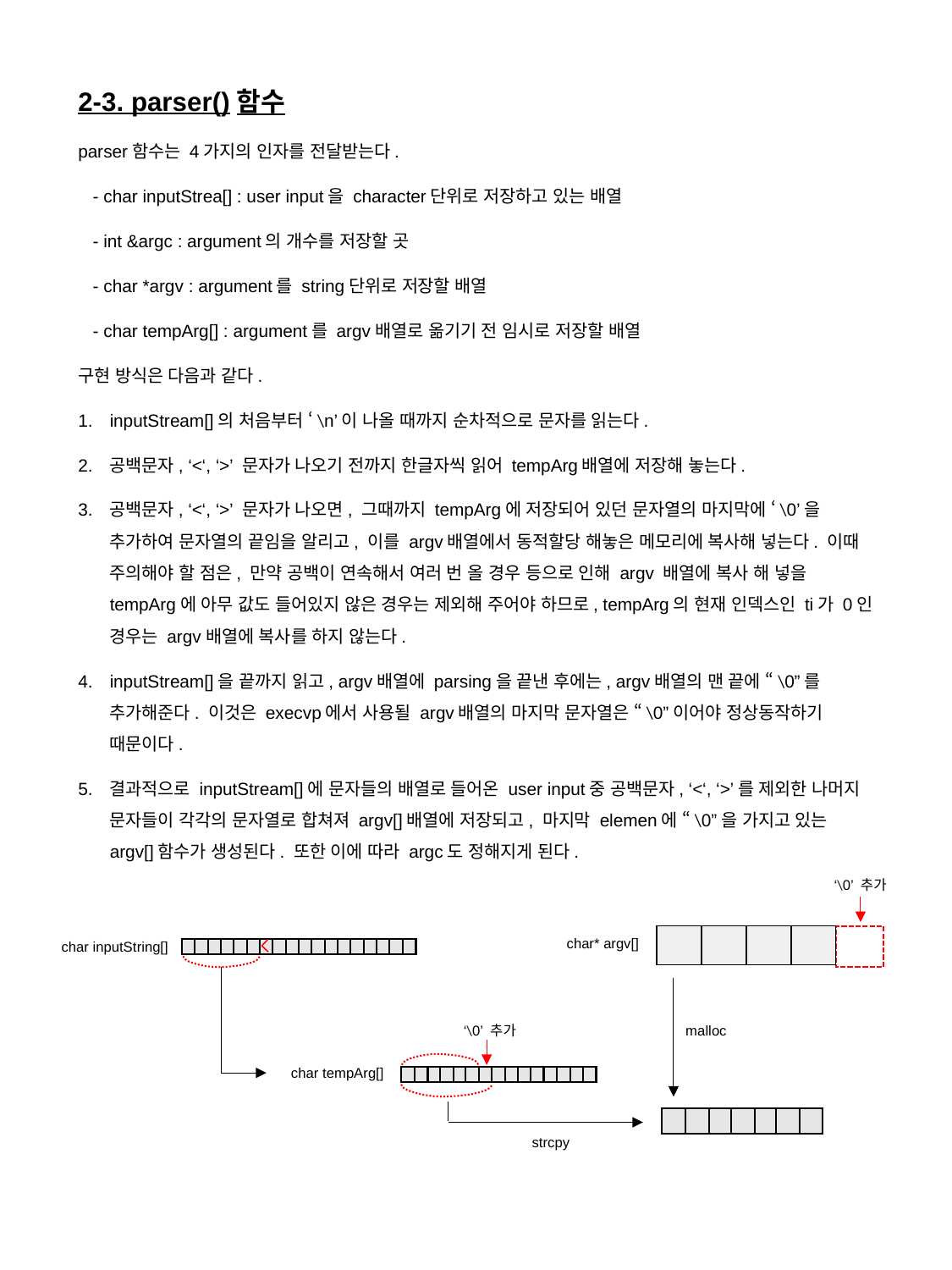

2-3. parser()함수
parser함수는 4가지의 인자를 전달받는다.
   - char inputStrea[] : user input을 character단위로 저장하고 있는 배열
   - int &argc : argument의 개수를 저장할 곳
   - char *argv : argument를 string단위로 저장할 배열
   - char tempArg[] : argument를 argv배열로 옮기기 전 임시로 저장할 배열
구현 방식은 다음과 같다.
inputStream[]의 처음부터 ‘\n’이 나올 때까지 순차적으로 문자를 읽는다.
공백문자, ‘<‘, ‘>’ 문자가 나오기 전까지 한글자씩 읽어 tempArg배열에 저장해 놓는다.
공백문자, ‘<‘, ‘>’ 문자가 나오면, 그때까지 tempArg에 저장되어 있던 문자열의 마지막에 ‘\0’을 추가하여 문자열의 끝임을 알리고, 이를 argv배열에서 동적할당 해놓은 메모리에 복사해 넣는다. 이때 주의해야 할 점은, 만약 공백이 연속해서 여러 번 올 경우 등으로 인해 argv 배열에 복사 해 넣을 tempArg에 아무 값도 들어있지 않은 경우는 제외해 주어야 하므로, tempArg의 현재 인덱스인 ti가 0인 경우는 argv배열에 복사를 하지 않는다.
inputStream[]을 끝까지 읽고, argv배열에 parsing을 끝낸 후에는, argv배열의 맨 끝에 “\0”를 추가해준다. 이것은 execvp에서 사용될 argv배열의 마지막 문자열은 “\0”이어야 정상동작하기 때문이다.
결과적으로 inputStream[]에 문자들의 배열로 들어온 user input중 공백문자, ‘<‘, ‘>’를 제외한 나머지 문자들이 각각의 문자열로 합쳐져 argv[]배열에 저장되고, 마지막 elemen에 “\0”을 가지고 있는 argv[]함수가 생성된다. 또한 이에 따라 argc도 정해지게 된다.
‘\0’ 추가
|  |  |  |  |
| --- | --- | --- | --- |

char* argv[]
char inputString[]

‘\0’ 추가
malloc

char tempArg[]

strcpy